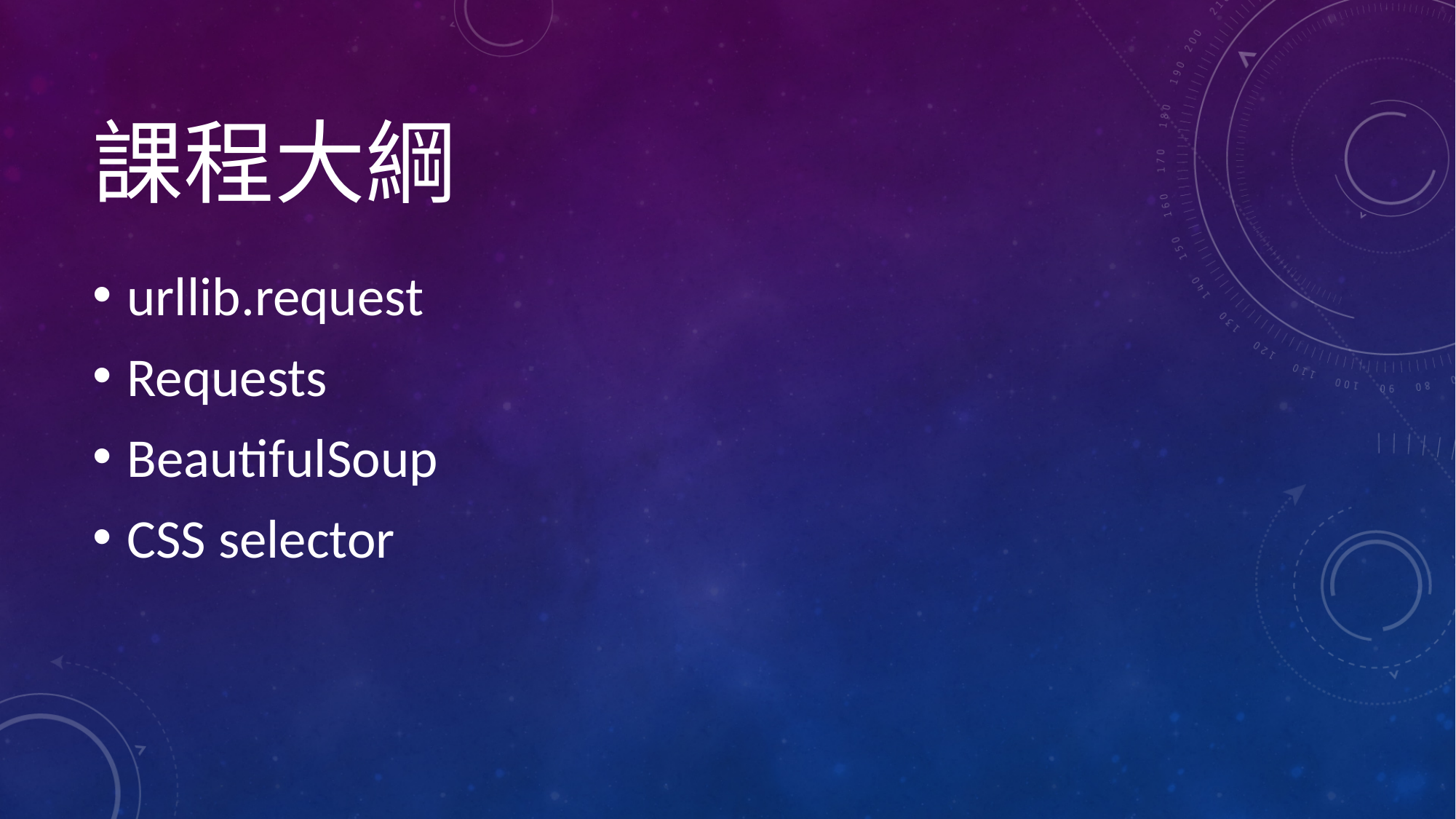

# 課程大綱
urllib.request
Requests
BeautifulSoup
CSS selector